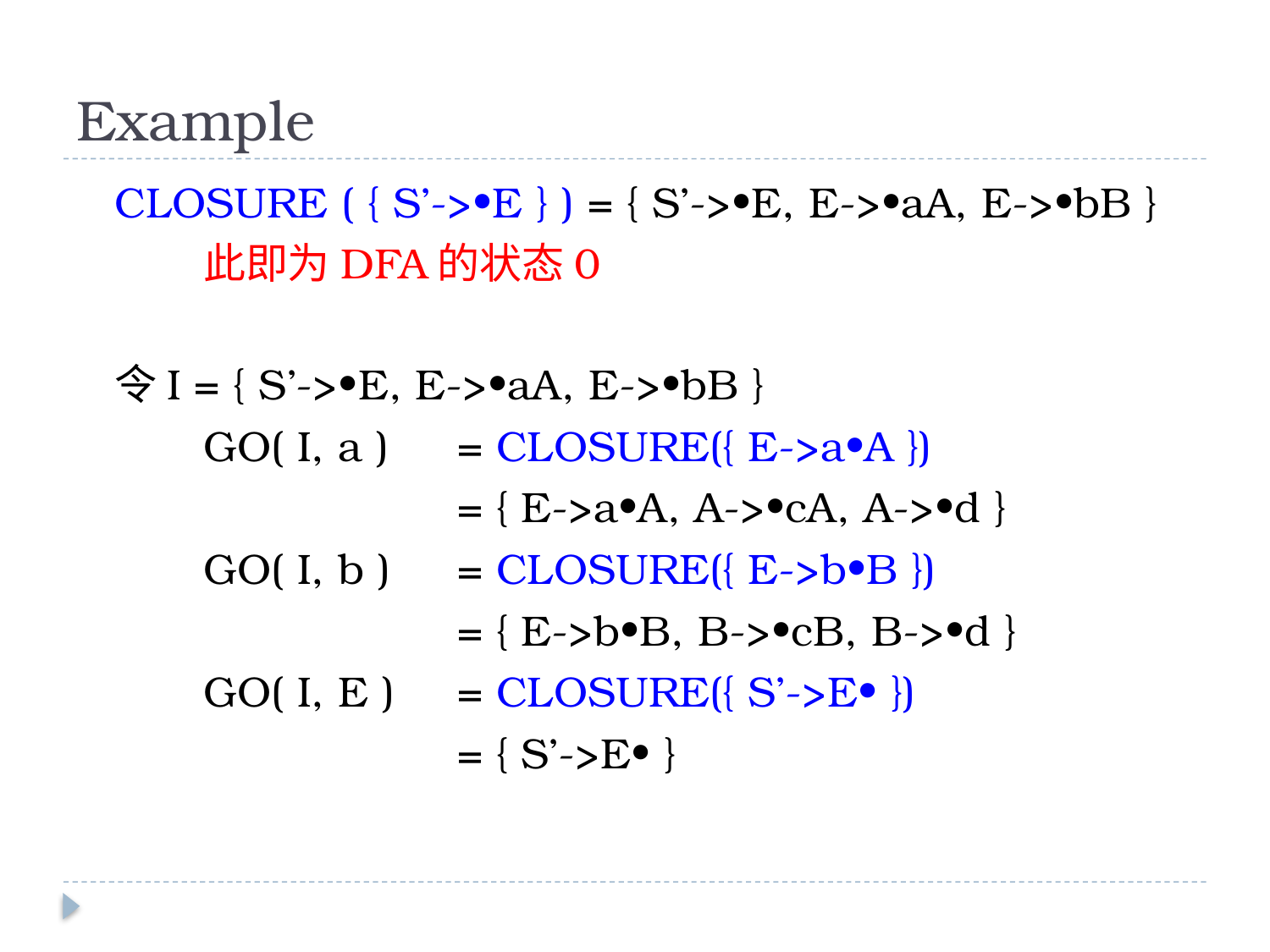

# Example
CLOSURE ( { S’->•E } ) = { S’->•E, E->•aA, E->•bB }
	此即为DFA的状态0

令I = { S’->•E, E->•aA, E->•bB }
	GO( I, a ) 	= CLOSURE({ E->a•A })
                         	= { E->a•A, A->•cA, A->•d }
	GO( I, b ) 	= CLOSURE({ E->b•B })
	    	    	= { E->b•B, B->•cB, B->•d }
	GO( I, E ) 	= CLOSURE({ S’->E• })
                            	= { S’->E• }

28